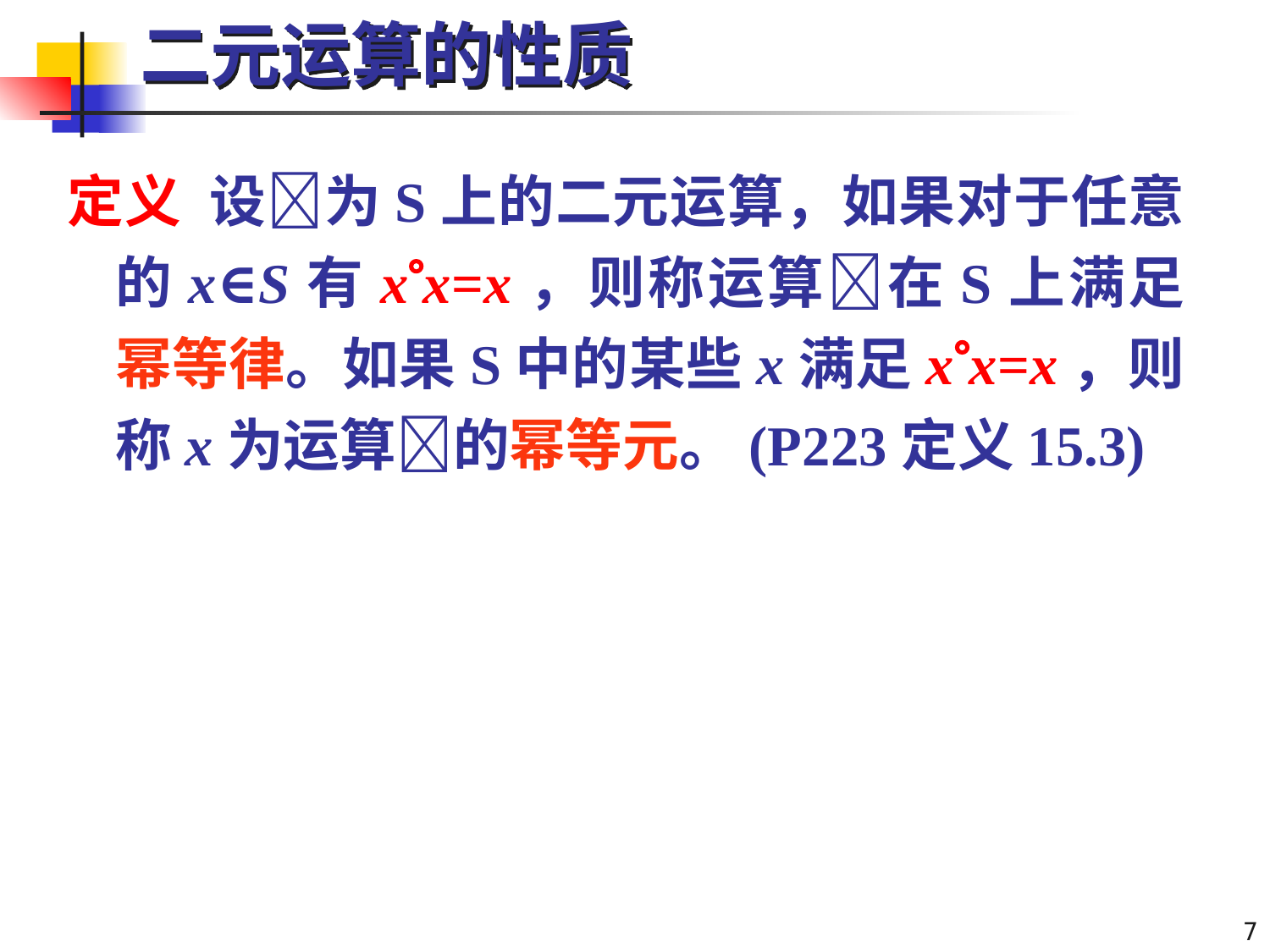

# 二元运算的性质
定义  设°为S上的二元运算，如果对于任意的x∈S有x°x=x，则称运算°在S上满足幂等律。如果S中的某些x满足x°x=x，则称x为运算°的幂等元。(P223定义15.3)
7